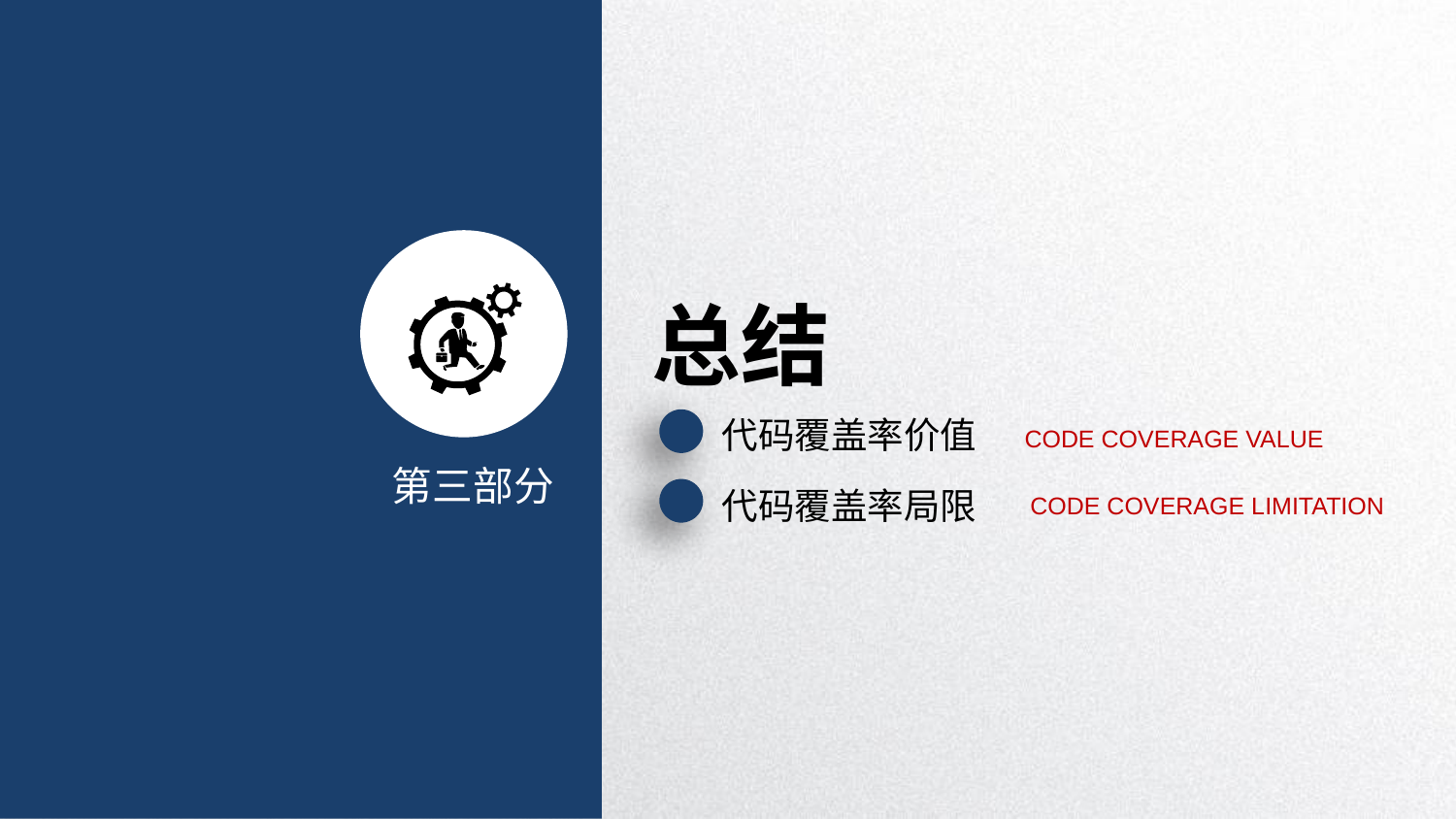

总结
代码覆盖率价值

CODE COVERAGE VALUE
第三部分
代码覆盖率局限

CODE COVERAGE LIMITATION